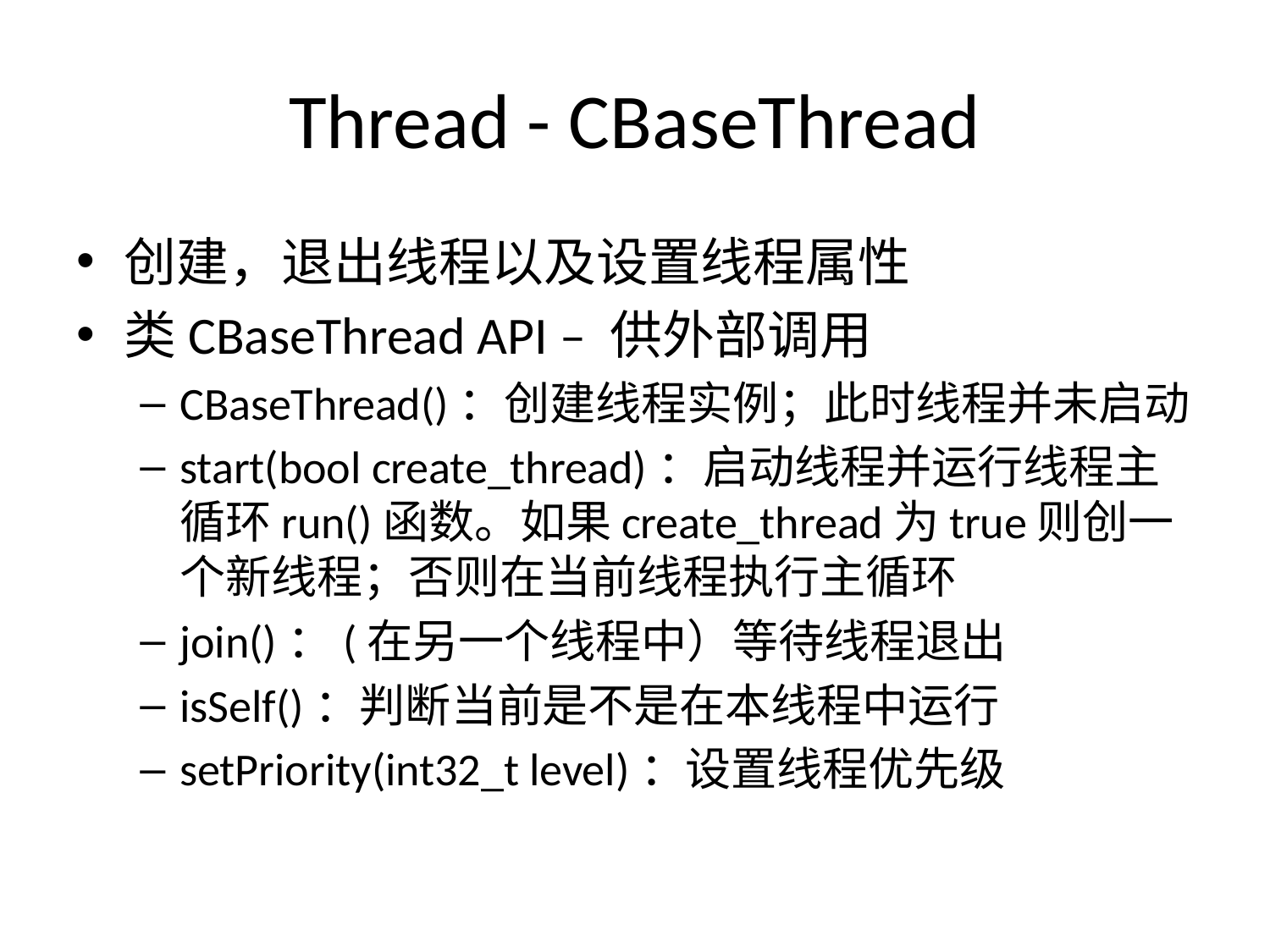

# Thread - CBaseThread
创建，退出线程以及设置线程属性
类CBaseThread API – 供外部调用
CBaseThread()：创建线程实例；此时线程并未启动
start(bool create_thread)：启动线程并运行线程主循环run()函数。如果create_thread为true则创一个新线程；否则在当前线程执行主循环
join()：(在另一个线程中）等待线程退出
isSelf()：判断当前是不是在本线程中运行
setPriority(int32_t level)：设置线程优先级